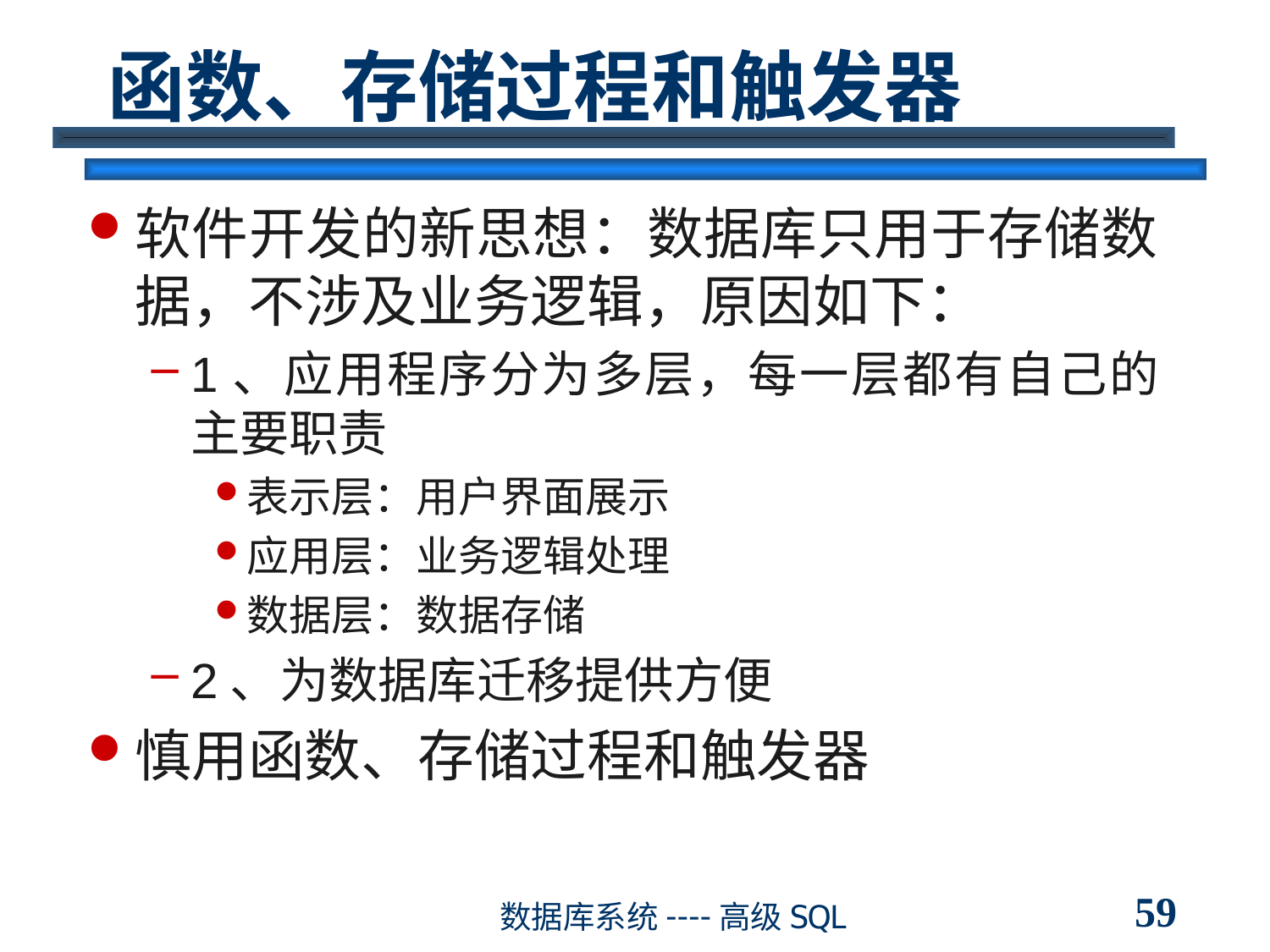

函数、存储过程和触发器
软件开发的新思想：数据库只用于存储数据，不涉及业务逻辑，原因如下：
1、应用程序分为多层，每一层都有自己的主要职责
表示层：用户界面展示
应用层：业务逻辑处理
数据层：数据存储
2、为数据库迁移提供方便
慎用函数、存储过程和触发器

59
数据库系统----高级SQL